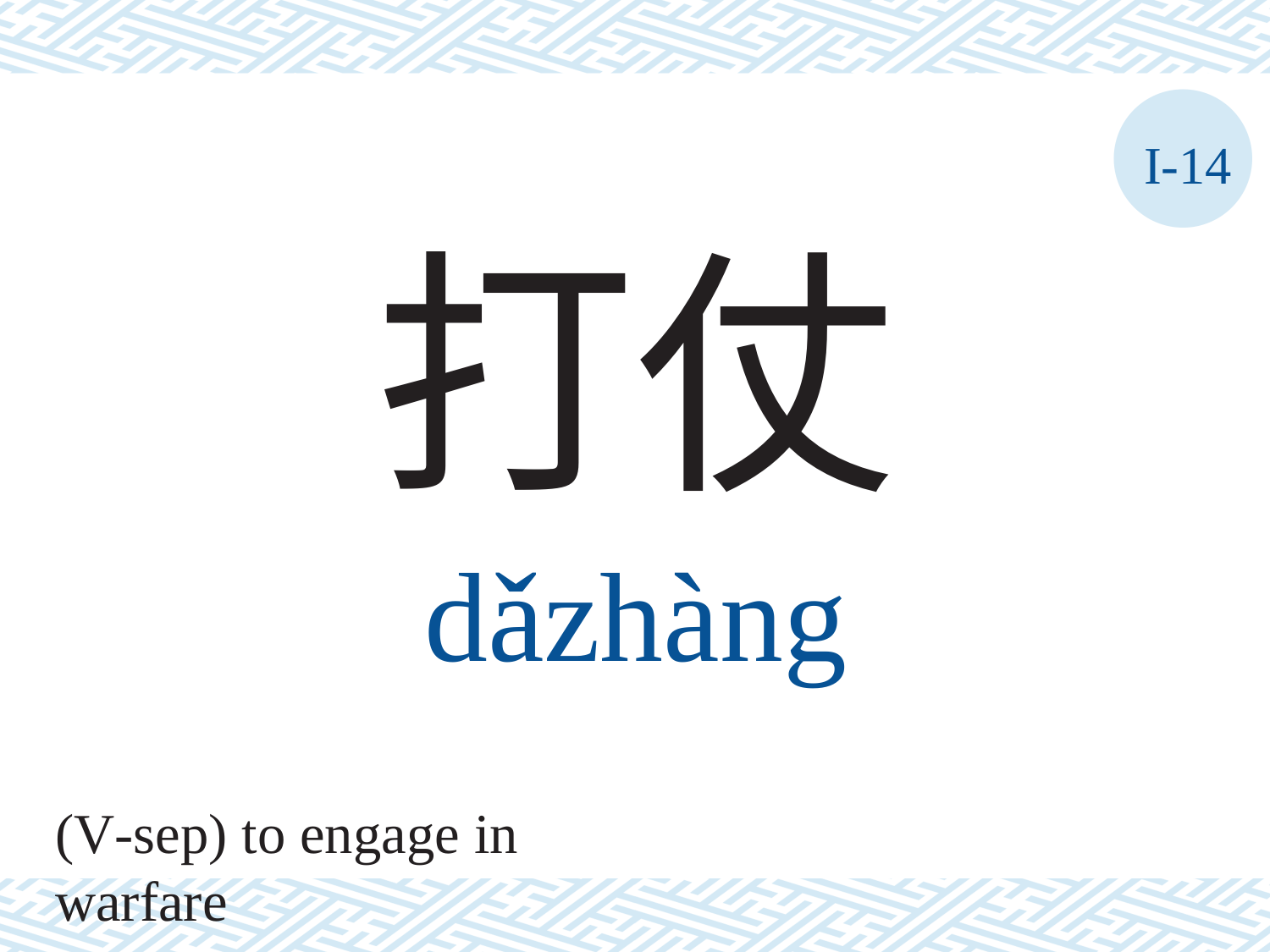

I-14
打仗
dǎzhàng
(V-sep) to engage in warfare